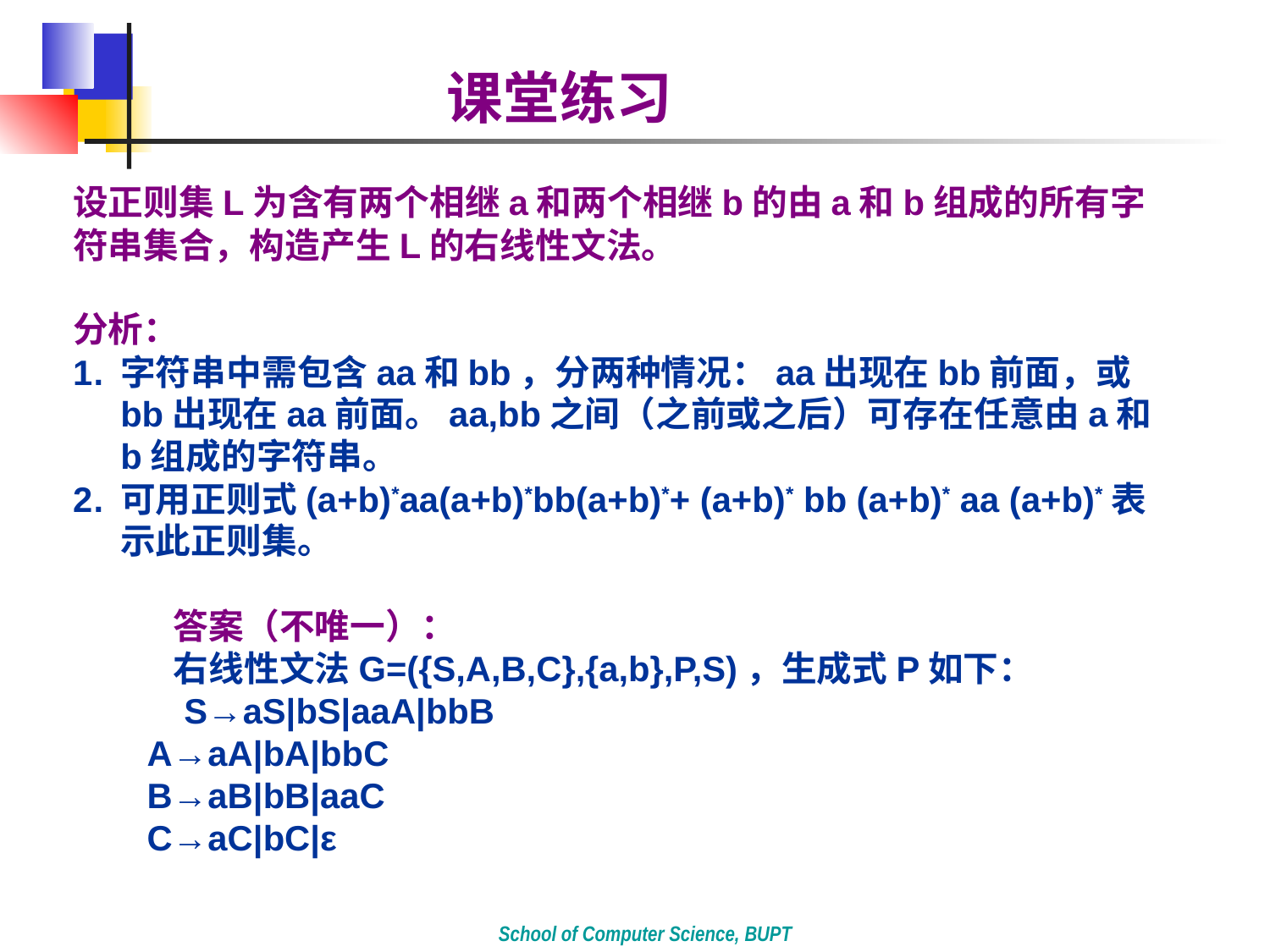

课堂练习
设正则集L为含有两个相继a和两个相继b的由a和b组成的所有字符串集合，构造产生L的右线性文法。

分析：
字符串中需包含aa和bb，分两种情况：aa出现在bb前面，或bb出现在aa前面。aa,bb之间（之前或之后）可存在任意由a和b组成的字符串。
可用正则式(a+b)*aa(a+b)*bb(a+b)*+ (a+b)* bb (a+b)* aa (a+b)*表示此正则集。

答案（不唯一）：
右线性文法G=({S,A,B,C},{a,b},P,S)，生成式P如下：
S→aS|bS|aaA|bbB
A→aA|bA|bbC
B→aB|bB|aaC
C→aC|bC|ε

School of Computer Science, BUPT
10